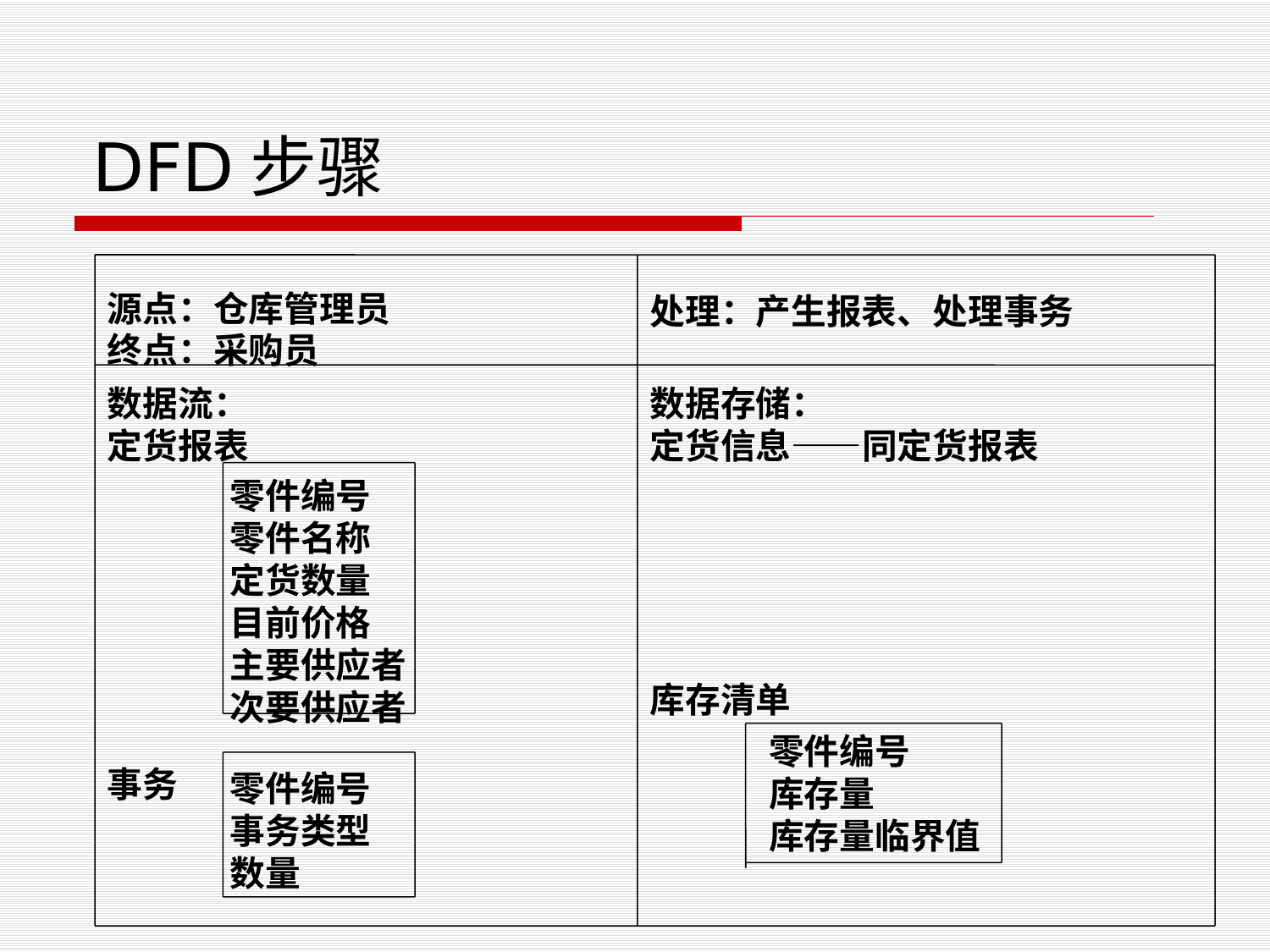

# DFD步骤

源点：仓库管理员
终点：采购员

处理：产生报表、处理事务

数据流：
定货报表

事务

数据存储：
定货信息——同定货报表

库存清单

零件编号
零件名称
定货数量
目前价格
主要供应者
次要供应者

零件编号
库存量
库存量临界值

零件编号
事务类型
数量